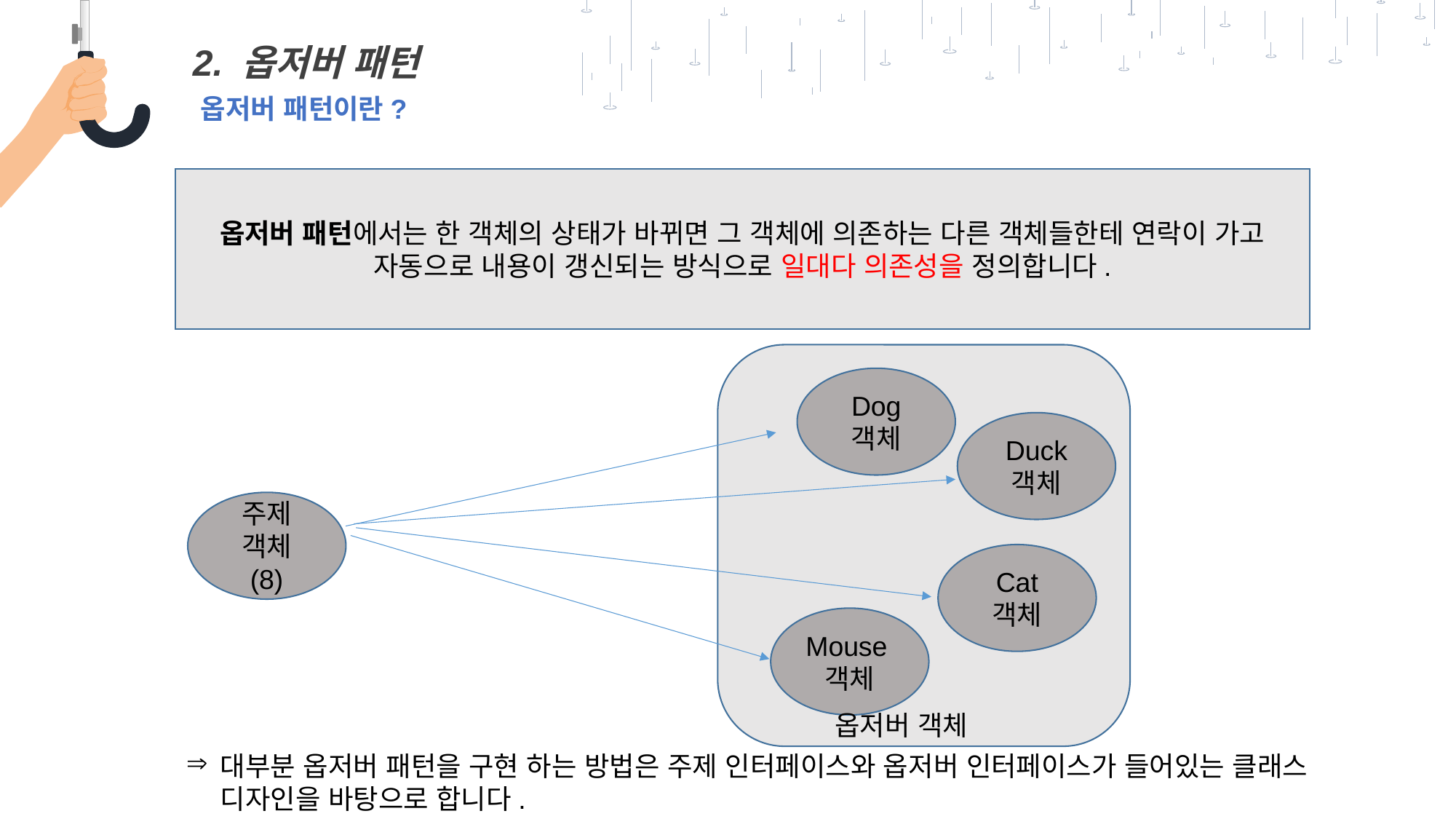

2. 옵저버 패턴
옵저버 패턴이란?
옵저버 패턴에서는 한 객체의 상태가 바뀌면 그 객체에 의존하는 다른 객체들한테 연락이 가고 자동으로 내용이 갱신되는 방식으로 일대다 의존성을 정의합니다.

Dog
객체
Duck
객체
주제 객체
(8)
Cat
객체
Mouse객체
옵저버 객체
대부분 옵저버 패턴을 구현 하는 방법은 주제 인터페이스와 옵저버 인터페이스가 들어있는 클래스 디자인을 바탕으로 합니다.